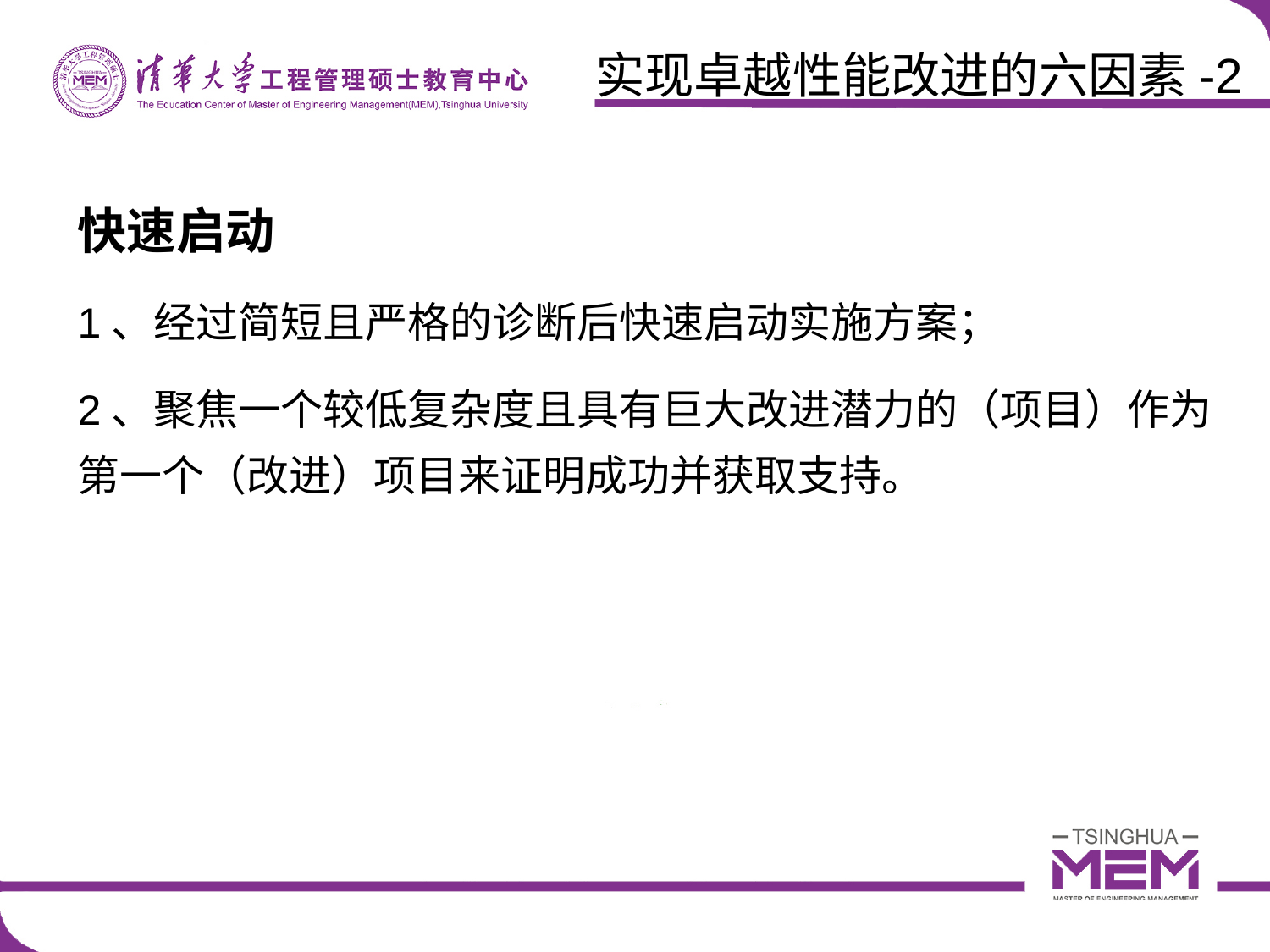

实现卓越性能改进的六因素-2
快速启动
1、经过简短且严格的诊断后快速启动实施方案；
2、聚焦一个较低复杂度且具有巨大改进潜力的（项目）作为第一个（改进）项目来证明成功并获取支持。